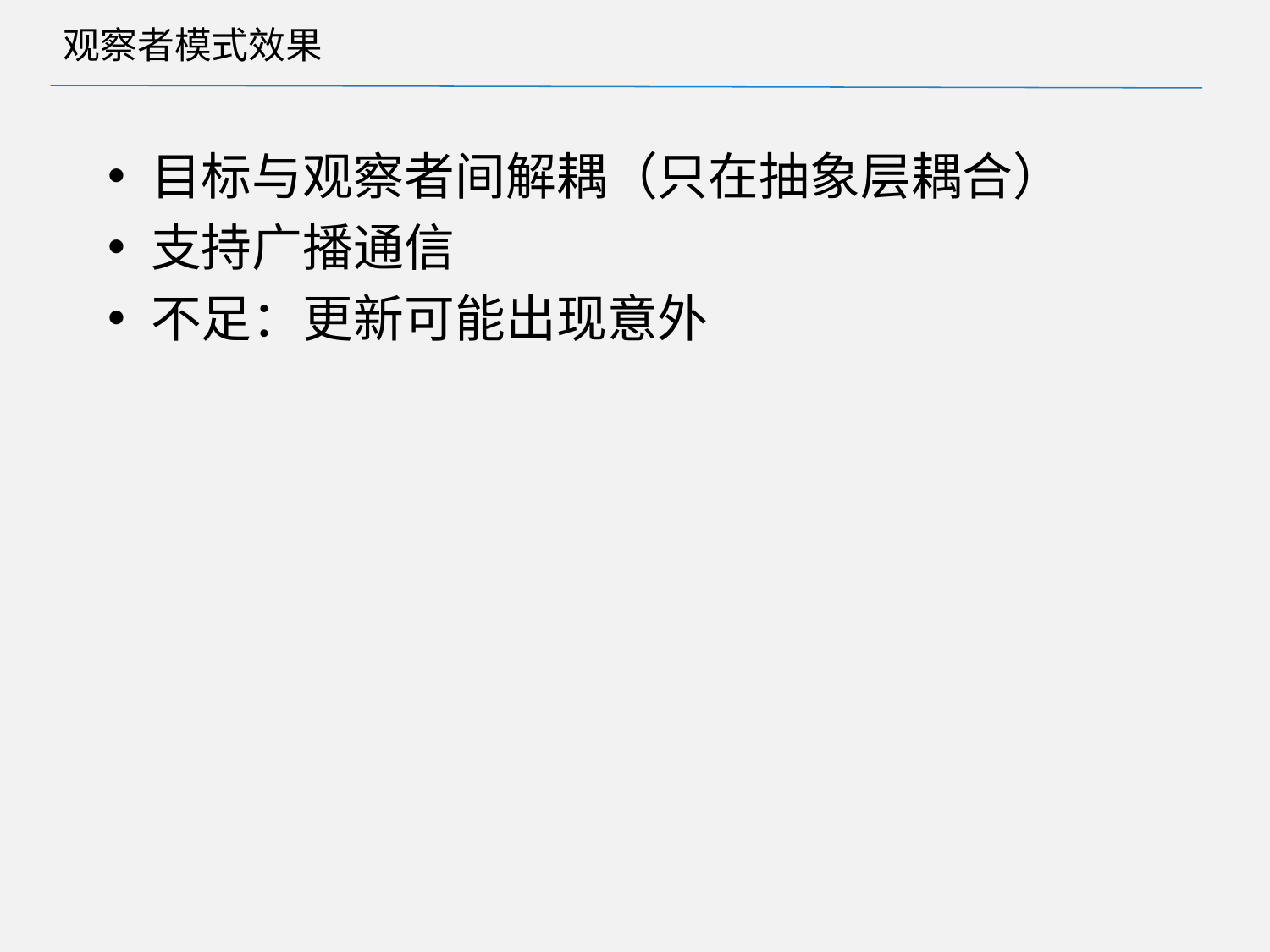

# 观察者模式效果
目标与观察者间解耦（只在抽象层耦合）
支持广播通信
不足：更新可能出现意外